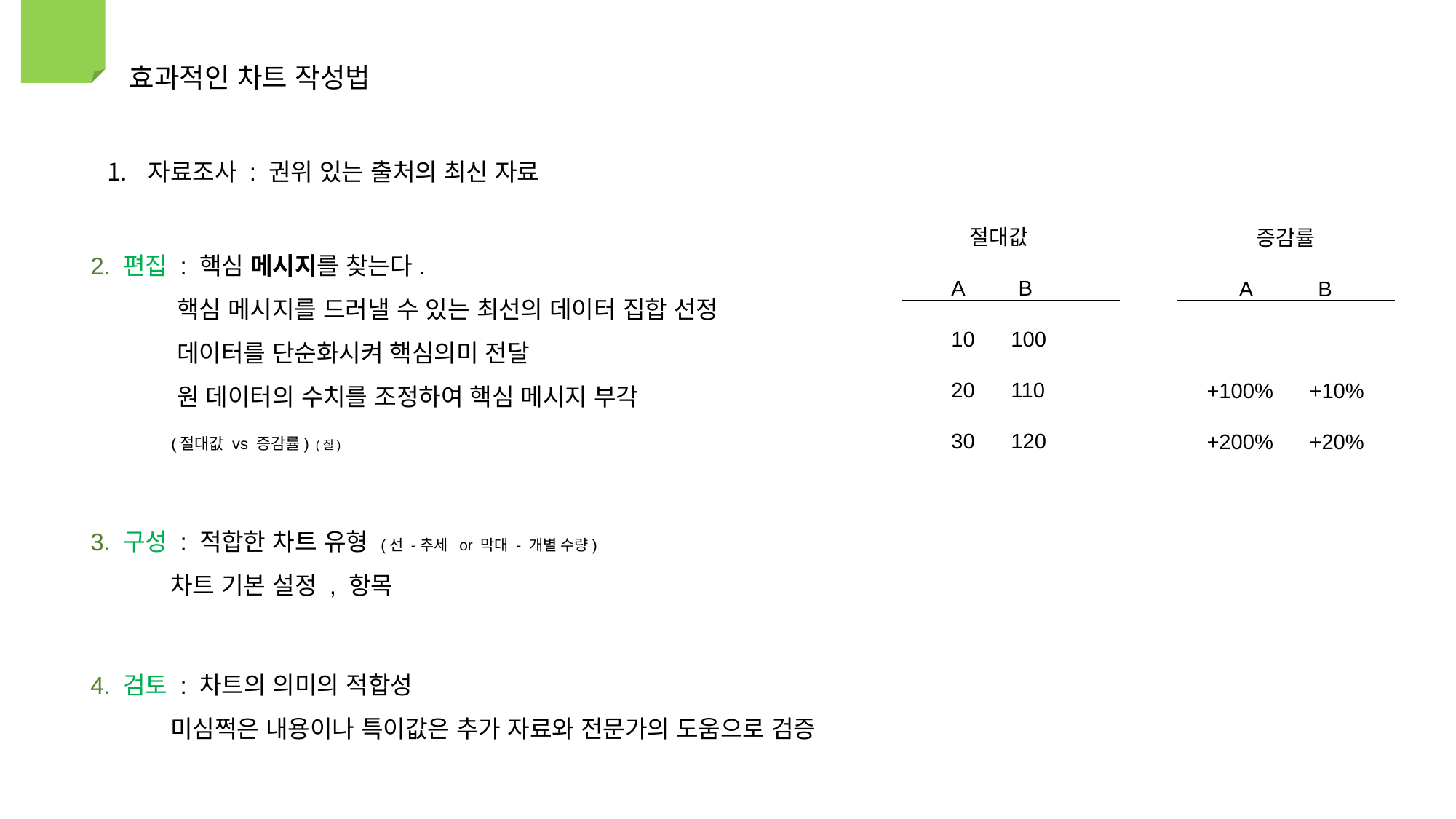

효과적인 차트 작성법
자료조사 : 권위 있는 출처의 최신 자료
절대값
A         B
10      100
20      110
30      120
증감률
A           B

+100%      +10%
+200%      +20%
2. 편집 : 핵심 메시지를 찾는다.
            핵심 메시지를 드러낼 수 있는 최선의 데이터 집합 선정
            데이터를 단순화시켜 핵심의미 전달
            원 데이터의 수치를 조정하여 핵심 메시지 부각
            (절대값 vs 증감률) (질)
3. 구성 : 적합한 차트 유형 (선 -추세  or 막대 - 개별 수량)
           차트 기본 설정 , 항목
4. 검토 : 차트의 의미의 적합성
           미심쩍은 내용이나 특이값은 추가 자료와 전문가의 도움으로 검증